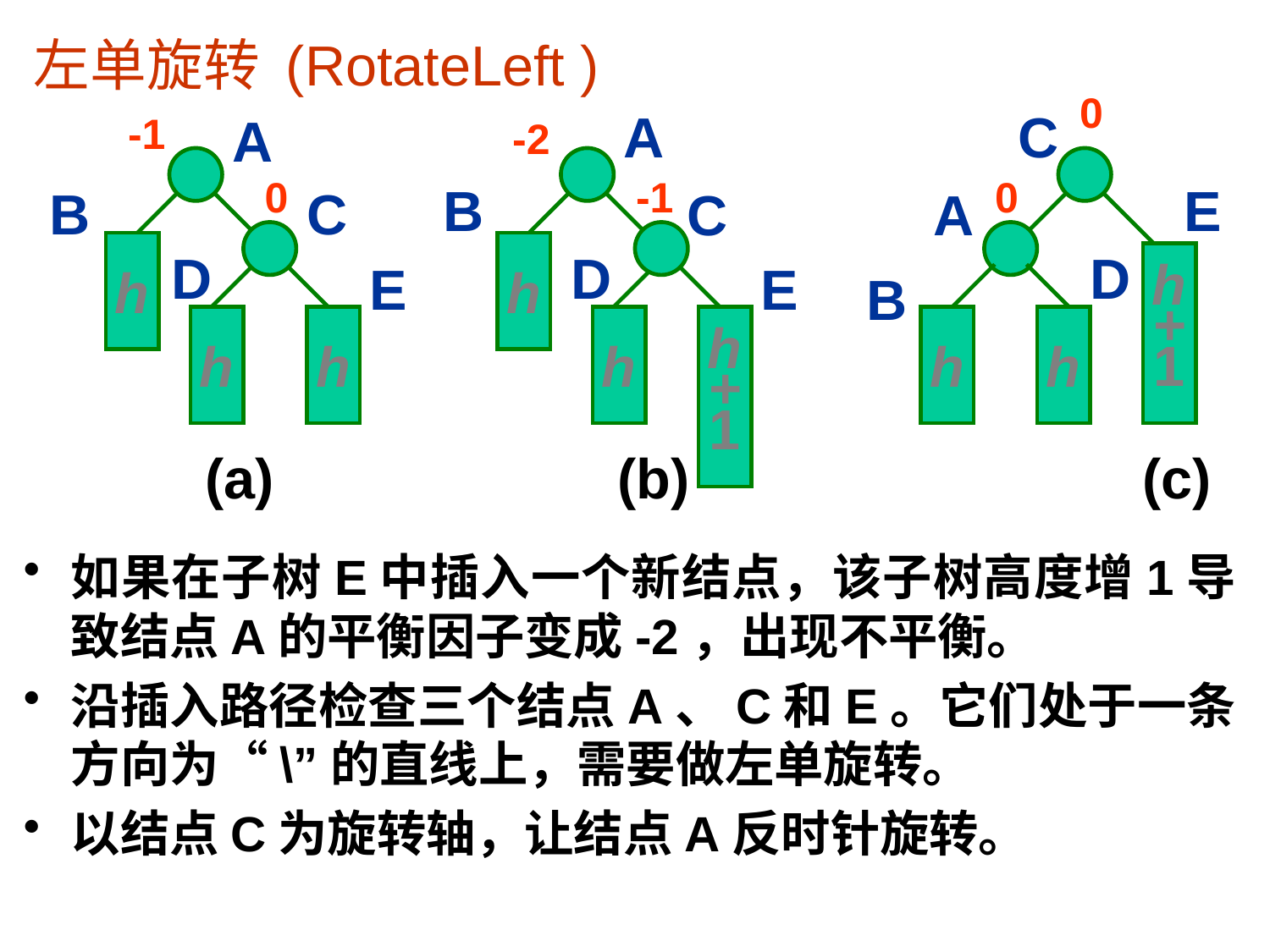

# 左单旋转 (RotateLeft )
0
A
C
A
-1
-2

0
-1
0
B
E
B
C
C
A

h
h
D
D
D
h
+
1
E
E

B

h
h
h
h
+
1
h
h
(a)                      (b)                             (c)
如果在子树E中插入一个新结点，该子树高度增1导致结点A的平衡因子变成-2，出现不平衡。
沿插入路径检查三个结点A、C和E。它们处于一条方向为“\”的直线上，需要做左单旋转。
以结点C为旋转轴，让结点A反时针旋转。